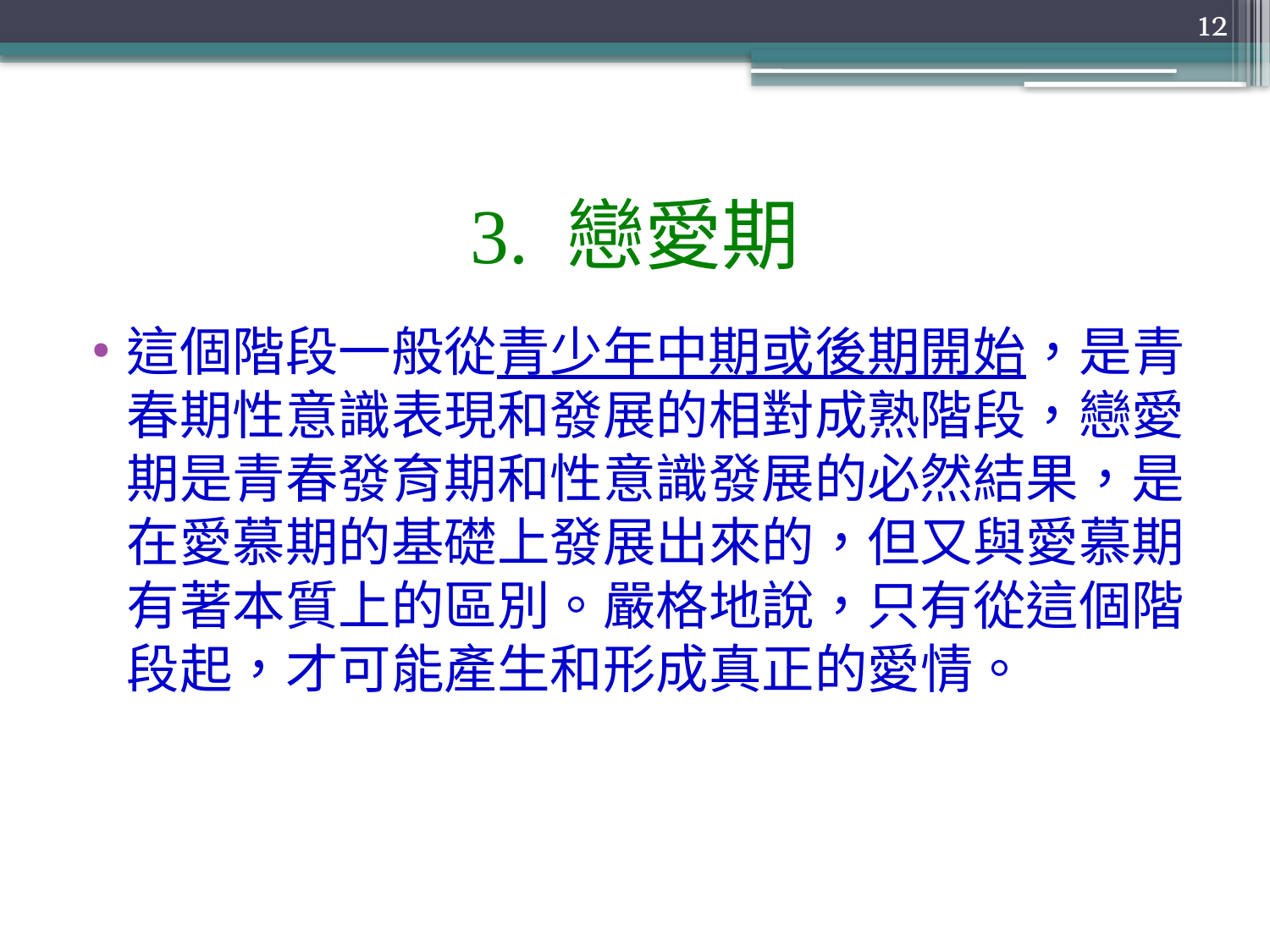

12
# 3. 戀愛期
這個階段一般從青少年中期或後期開始，是青春期性意識表現和發展的相對成熟階段，戀愛期是青春發育期和性意識發展的必然結果，是在愛慕期的基礎上發展出來的，但又與愛慕期有著本質上的區別。嚴格地說，只有從這個階段起，才可能產生和形成真正的愛情。